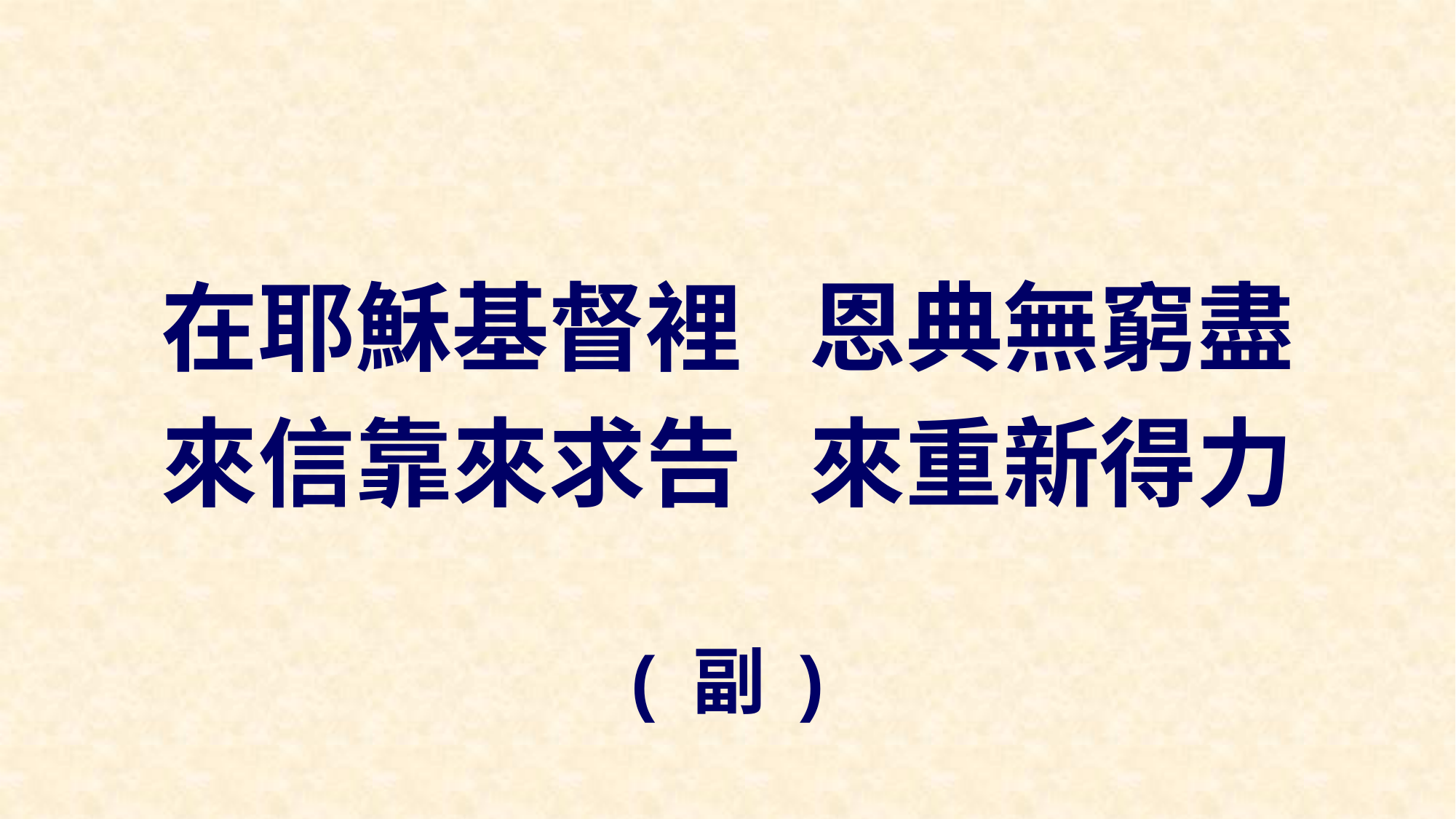

在耶穌基督裡   恩典無窮盡
來信靠來求告   來重新得力
( 副 )